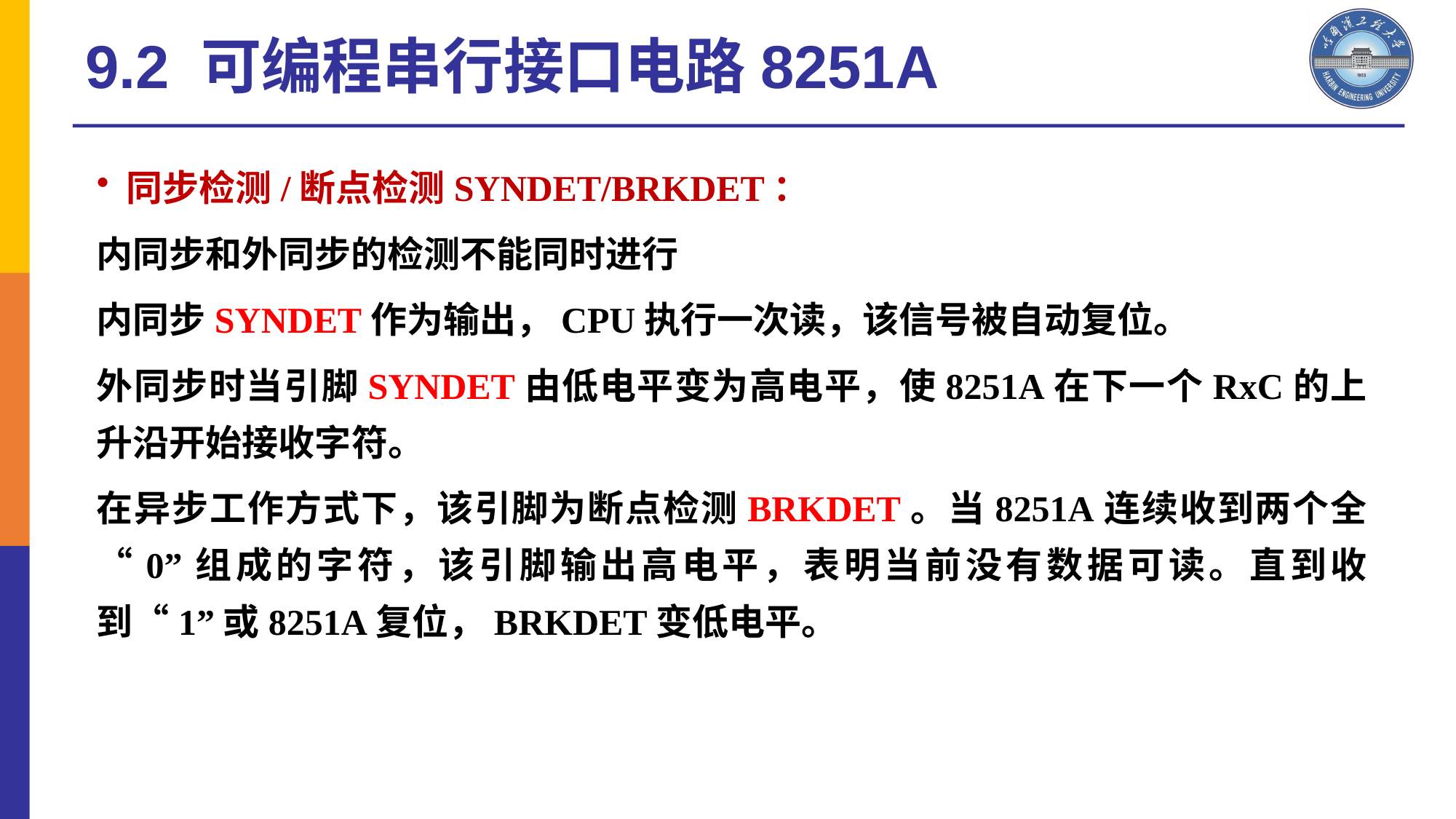

9.2 可编程串行接口电路8251A
 同步检测/断点检测SYNDET/BRKDET：
内同步和外同步的检测不能同时进行
内同步SYNDET作为输出，CPU执行一次读，该信号被自动复位。
外同步时当引脚SYNDET由低电平变为高电平，使8251A在下一个RxC的上升沿开始接收字符。
在异步工作方式下，该引脚为断点检测BRKDET。当8251A连续收到两个全“0”组成的字符，该引脚输出高电平，表明当前没有数据可读。直到收到“1”或8251A复位，BRKDET变低电平。